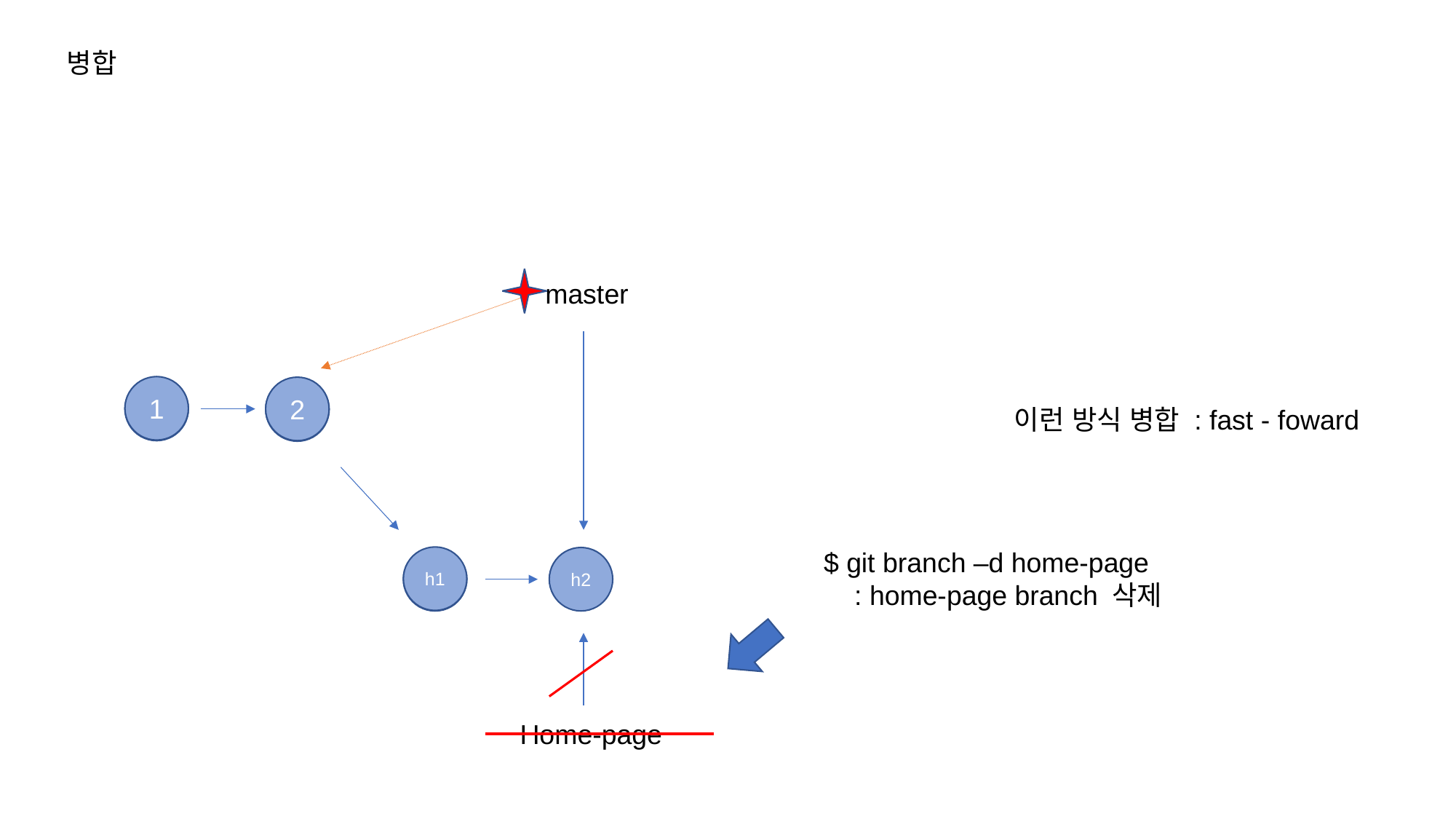

병합

master
1
2

이런 방식 병합 : fast - foward
$ git branch –d home-page
    : home-page branch 삭제
h1

h2

Home-page